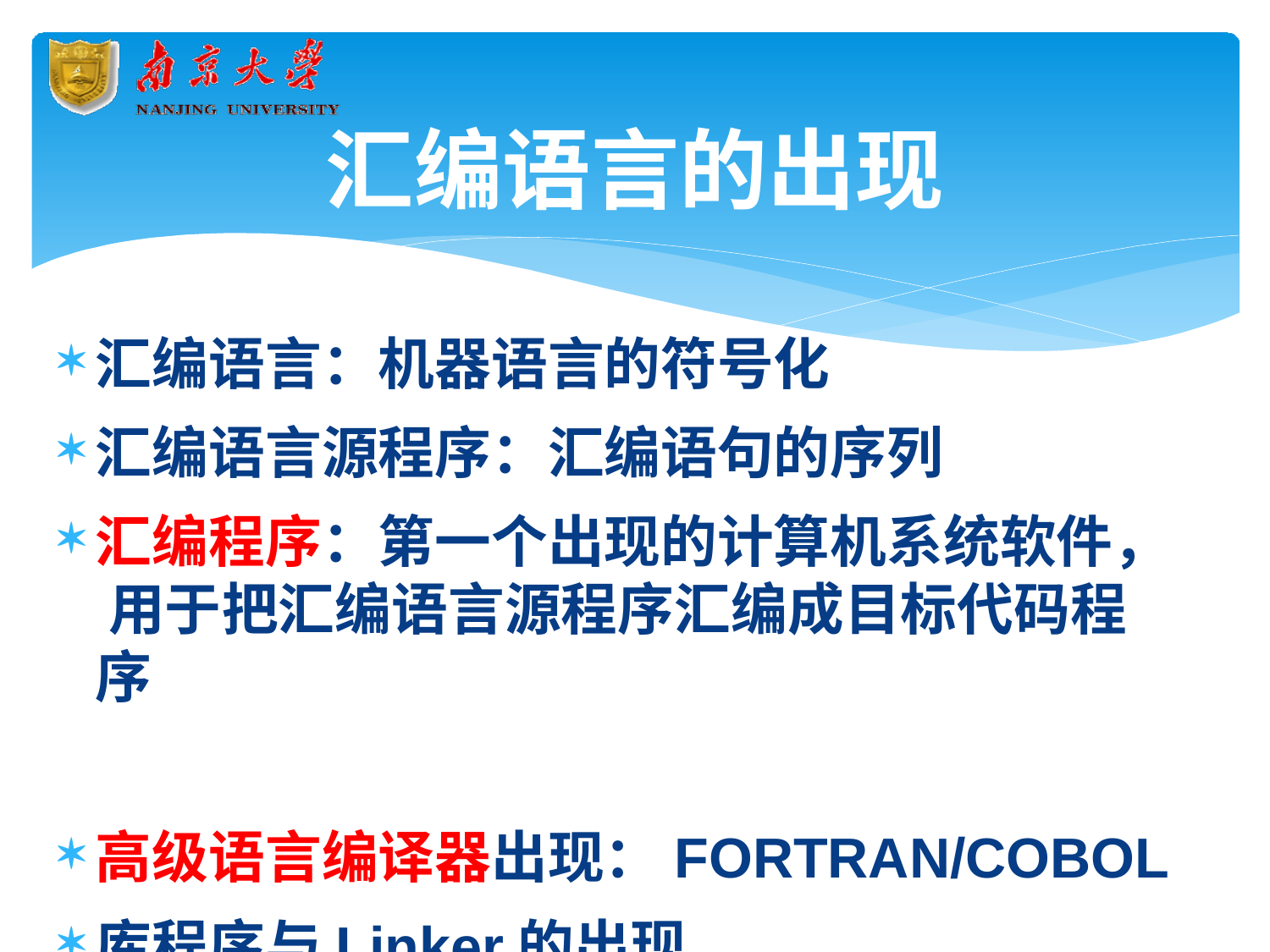

# 汇编语言的出现
汇编语言：机器语言的符号化
汇编语言源程序：汇编语句的序列
汇编程序：第一个出现的计算机系统软件，  用于把汇编语言源程序汇编成目标代码程序

高级语言编译器出现：FORTRAN/COBOL
库程序与Linker的出现